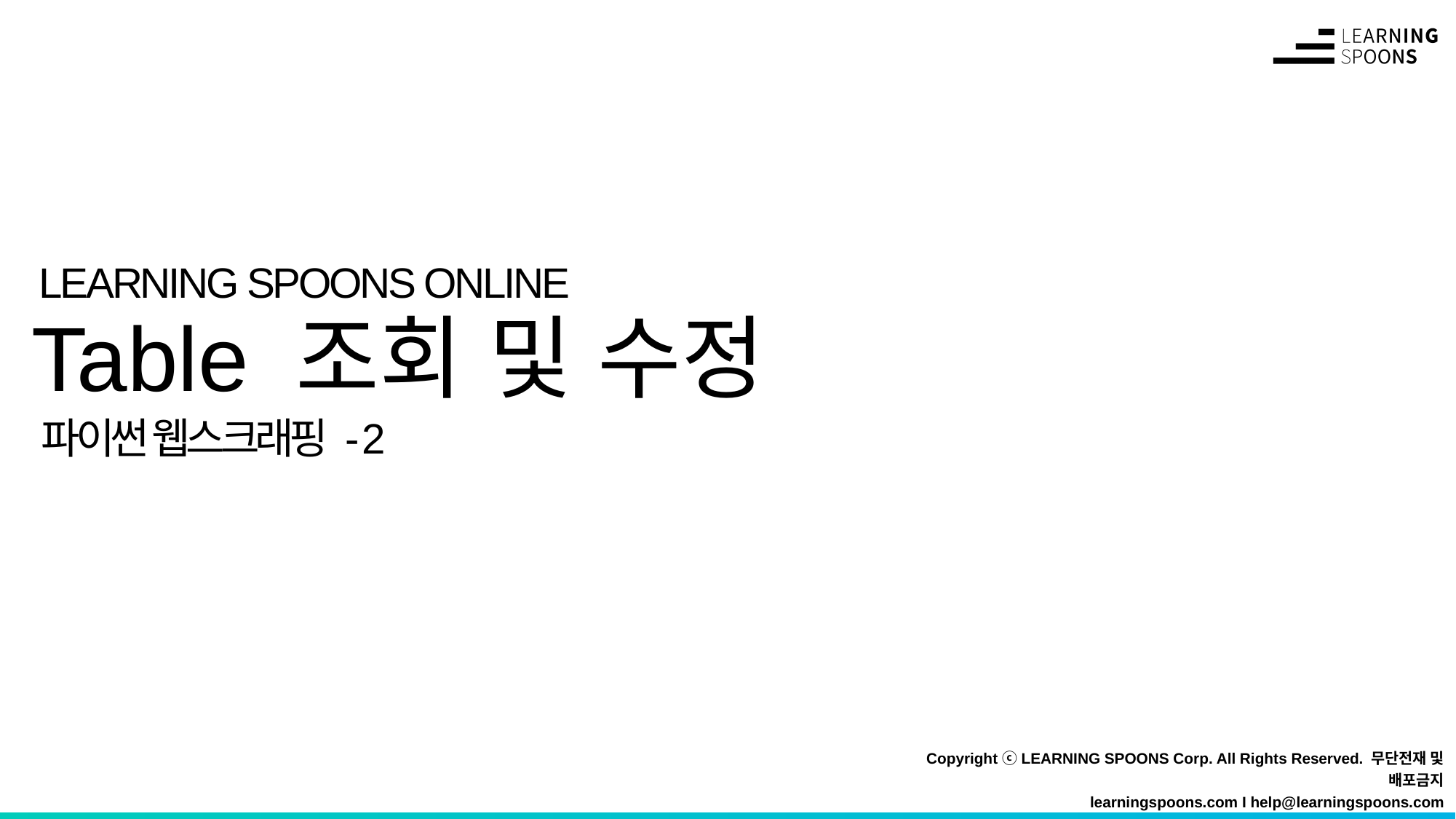

# Table 조회 및 수정
파이썬 웹스크래핑 - 2